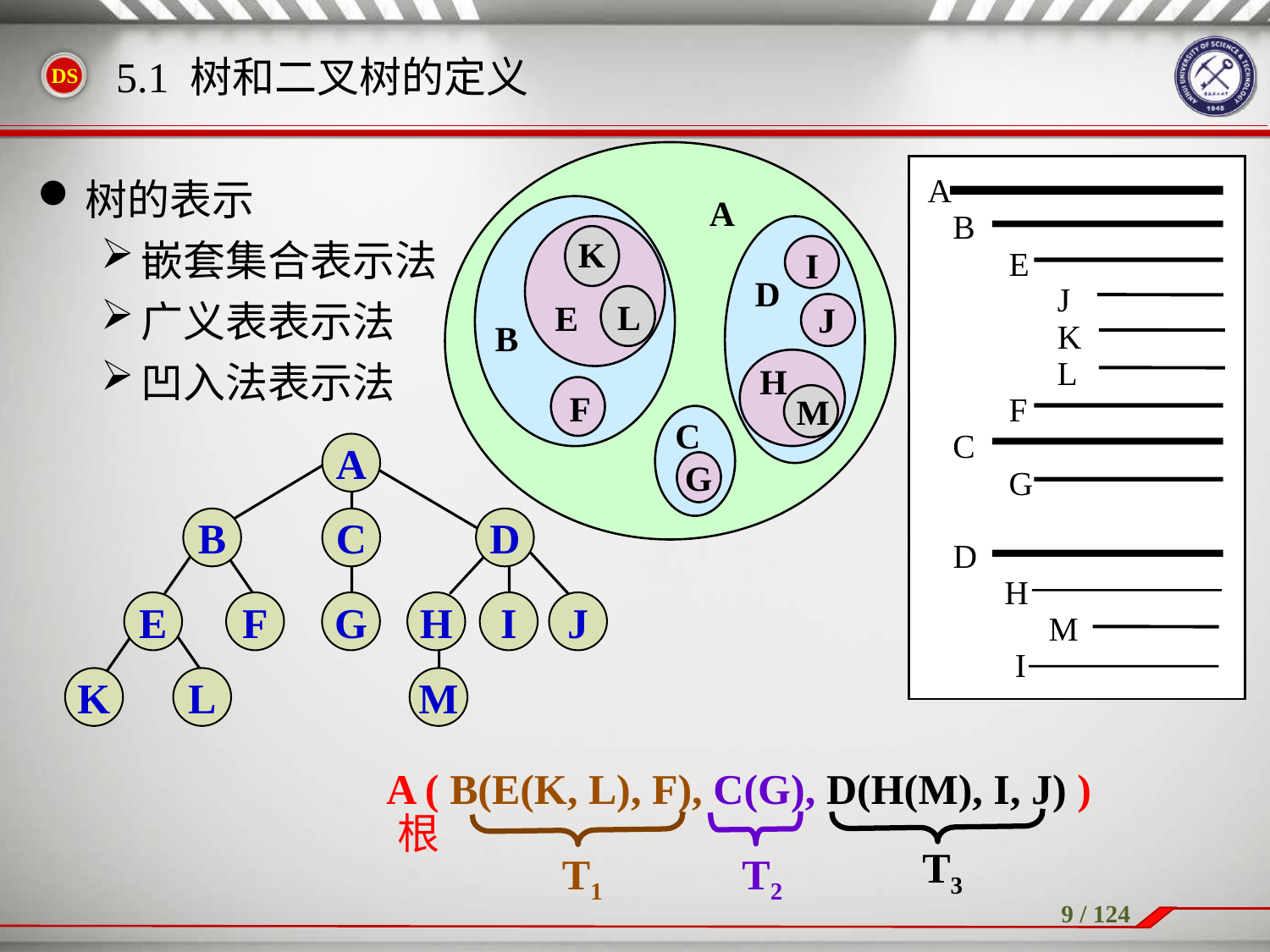

树的表示
嵌套集合表示法
广义表表示法
凹入法表示法
5.1 树和二叉树的定义

A

   B

E

     J

     K

     L

F

   C

G

   D

H

    M

I

A

K

I
D

L

E
J
B

H

M
F

C
A

B
C
D

E
F
G
H
I
J

K
L
M

G
A ( B(E(K, L), F), C(G), D(H(M), I, J) )
根

T3
T1
T2